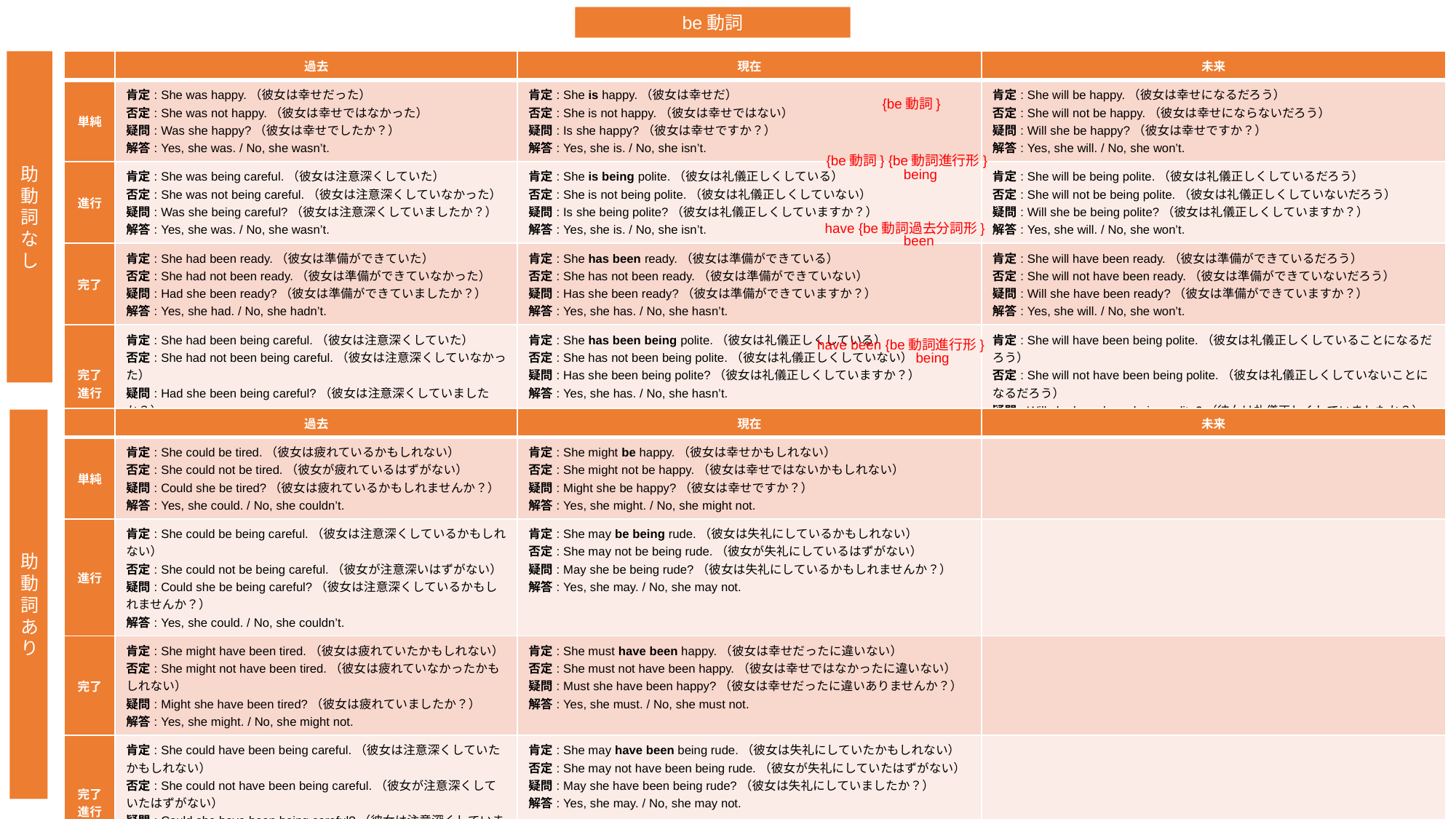

be動詞
助動詞なし
|  | 過去 | 現在 | 未来 |
| --- | --- | --- | --- |
| 単純 | 肯定: She was happy.（彼女は幸せだった） 否定: She was not happy.（彼女は幸せではなかった） 疑問: Was she happy?（彼女は幸せでしたか？） 解答: Yes, she was. / No, she wasn’t. | 肯定: She is happy.（彼女は幸せだ） 否定: She is not happy.（彼女は幸せではない） 疑問: Is she happy?（彼女は幸せですか？） 解答: Yes, she is. / No, she isn’t. | 肯定: She will be happy.（彼女は幸せになるだろう） 否定: She will not be happy.（彼女は幸せにならないだろう） 疑問: Will she be happy?（彼女は幸せですか？） 解答: Yes, she will. / No, she won’t. |
| 進行 | 肯定: She was being careful.（彼女は注意深くしていた） 否定: She was not being careful.（彼女は注意深くしていなかった） 疑問: Was she being careful?（彼女は注意深くしていましたか？） 解答: Yes, she was. / No, she wasn’t. | 肯定: She is being polite.（彼女は礼儀正しくしている） 否定: She is not being polite.（彼女は礼儀正しくしていない） 疑問: Is she being polite?（彼女は礼儀正しくしていますか？） 解答: Yes, she is. / No, she isn’t. | 肯定: She will be being polite.（彼女は礼儀正しくしているだろう） 否定: She will not be being polite.（彼女は礼儀正しくしていないだろう） 疑問: Will she be being polite?（彼女は礼儀正しくしていますか？） 解答: Yes, she will. / No, she won’t. |
| 完了 | 肯定: She had been ready.（彼女は準備ができていた） 否定: She had not been ready.（彼女は準備ができていなかった） 疑問: Had she been ready?（彼女は準備ができていましたか？） 解答: Yes, she had. / No, she hadn’t. | 肯定: She has been ready.（彼女は準備ができている） 否定: She has not been ready.（彼女は準備ができていない） 疑問: Has she been ready?（彼女は準備ができていますか？） 解答: Yes, she has. / No, she hasn’t. | 肯定: She will have been ready.（彼女は準備ができているだろう） 否定: She will not have been ready.（彼女は準備ができていないだろう） 疑問: Will she have been ready?（彼女は準備ができていますか？） 解答: Yes, she will. / No, she won’t. |
| 完了進行 | 肯定: She had been being careful.（彼女は注意深くしていた） 否定: She had not been being careful.（彼女は注意深くしていなかった） 疑問: Had she been being careful?（彼女は注意深くしていましたか？） 解答: Yes, she had. / No, she hadn’t. | 肯定: She has been being polite.（彼女は礼儀正しくしている） 否定: She has not been being polite.（彼女は礼儀正しくしていない） 疑問: Has she been being polite?（彼女は礼儀正しくしていますか？） 解答: Yes, she has. / No, she hasn’t. | 肯定: She will have been being polite.（彼女は礼儀正しくしていることになるだろう） 否定: She will not have been being polite.（彼女は礼儀正しくしていないことになるだろう） 疑問: Will she have been being polite?（彼女は礼儀正しくしていましたか？） 解答: Yes, she will. / No, she won’t. |
{be動詞}
{be動詞} {be動詞進行形}
being
have {be動詞過去分詞形}
been
have been {be動詞進行形}
being
|  | 過去 | 現在 | 未来 |
| --- | --- | --- | --- |
| 単純 | 肯定: She could be tired.（彼女は疲れているかもしれない） 否定: She could not be tired.（彼女が疲れているはずがない） 疑問: Could she be tired?（彼女は疲れているかもしれませんか？） 解答: Yes, she could. / No, she couldn’t. | 肯定: She might be happy.（彼女は幸せかもしれない） 否定: She might not be happy.（彼女は幸せではないかもしれない） 疑問: Might she be happy?（彼女は幸せですか？） 解答: Yes, she might. / No, she might not. |  |
| 進行 | 肯定: She could be being careful.（彼女は注意深くしているかもしれない） 否定: She could not be being careful.（彼女が注意深いはずがない） 疑問: Could she be being careful?（彼女は注意深くしているかもしれませんか？） 解答: Yes, she could. / No, she couldn’t. | 肯定: She may be being rude.（彼女は失礼にしているかもしれない） 否定: She may not be being rude.（彼女が失礼にしているはずがない） 疑問: May she be being rude?（彼女は失礼にしているかもしれませんか？） 解答: Yes, she may. / No, she may not. |  |
| 完了 | 肯定: She might have been tired.（彼女は疲れていたかもしれない） 否定: She might not have been tired.（彼女は疲れていなかったかもしれない） 疑問: Might she have been tired?（彼女は疲れていましたか？） 解答: Yes, she might. / No, she might not. | 肯定: She must have been happy.（彼女は幸せだったに違いない） 否定: She must not have been happy.（彼女は幸せではなかったに違いない） 疑問: Must she have been happy?（彼女は幸せだったに違いありませんか？） 解答: Yes, she must. / No, she must not. |  |
| 完了進行 | 肯定: She could have been being careful.（彼女は注意深くしていたかもしれない） 否定: She could not have been being careful.（彼女が注意深くしていたはずがない） 疑問: Could she have been being careful?（彼女は注意深くしていましたか？） 解答: Yes, she could. / No, she couldn’t. | 肯定: She may have been being rude.（彼女は失礼にしていたかもしれない） 否定: She may not have been being rude.（彼女が失礼にしていたはずがない） 疑問: May she have been being rude?（彼女は失礼にしていましたか？） 解答: Yes, she may. / No, she may not. |  |
助動詞あり